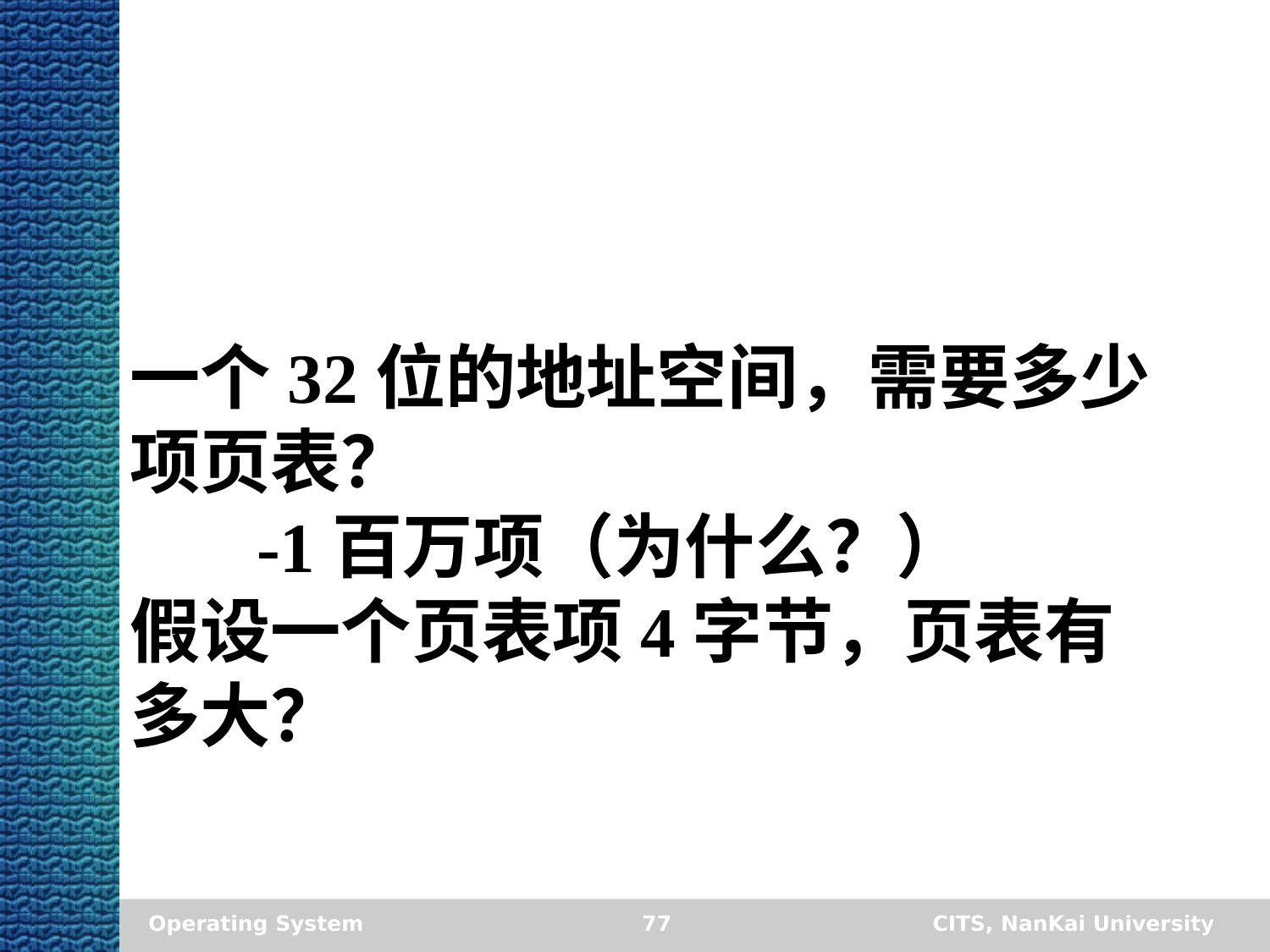

# 一个32位的地址空间，需要多少项页表？ -1百万项（为什么？） 假设一个页表项4字节，页表有多大？
Operating System
77
CITS, NanKai University